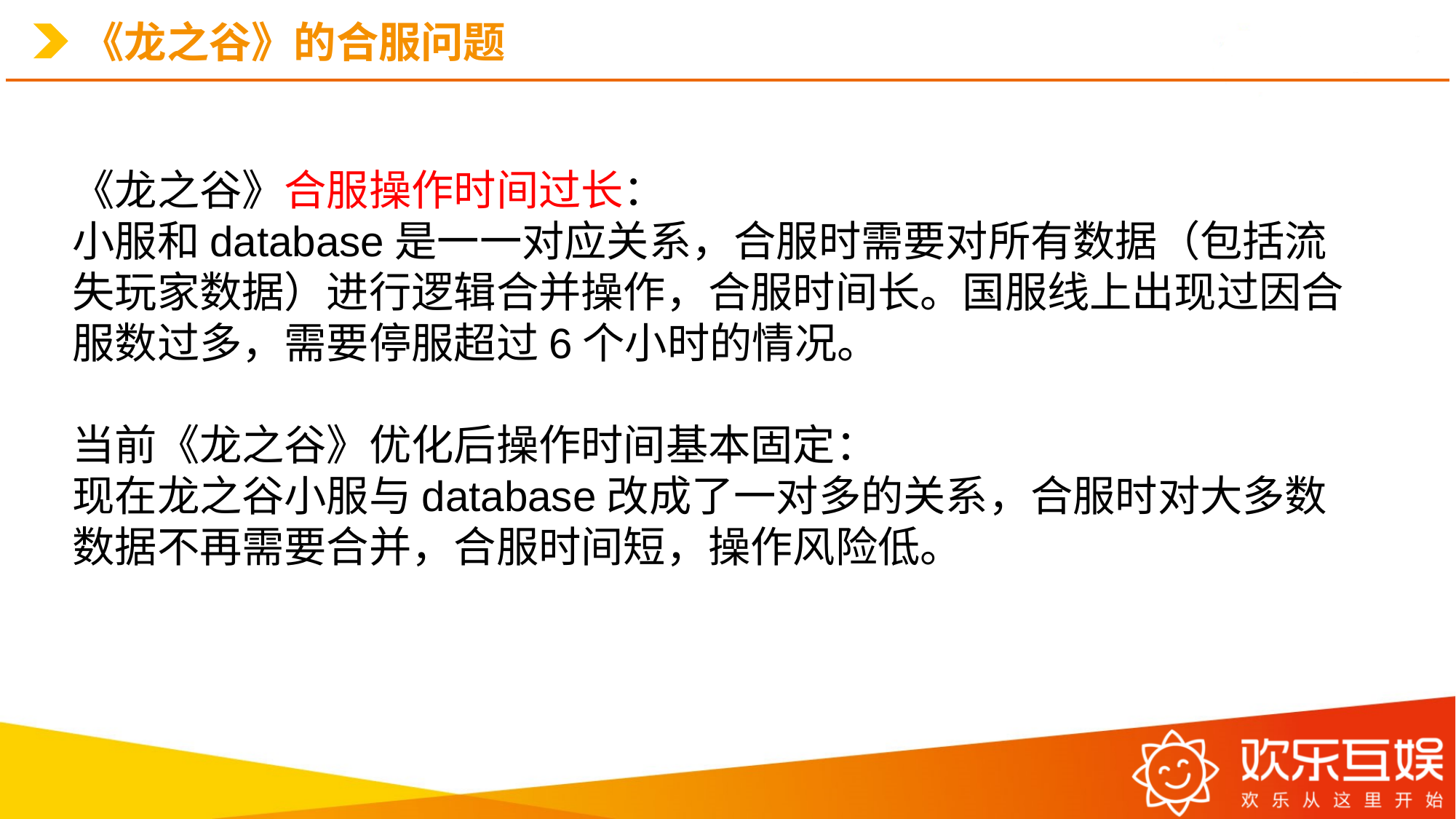

# 《龙之谷》的合服问题
《龙之谷》合服操作时间过长：
小服和database是一一对应关系，合服时需要对所有数据（包括流失玩家数据）进行逻辑合并操作，合服时间长。国服线上出现过因合服数过多，需要停服超过6个小时的情况。

当前《龙之谷》优化后操作时间基本固定：
现在龙之谷小服与database改成了一对多的关系，合服时对大多数数据不再需要合并，合服时间短，操作风险低。